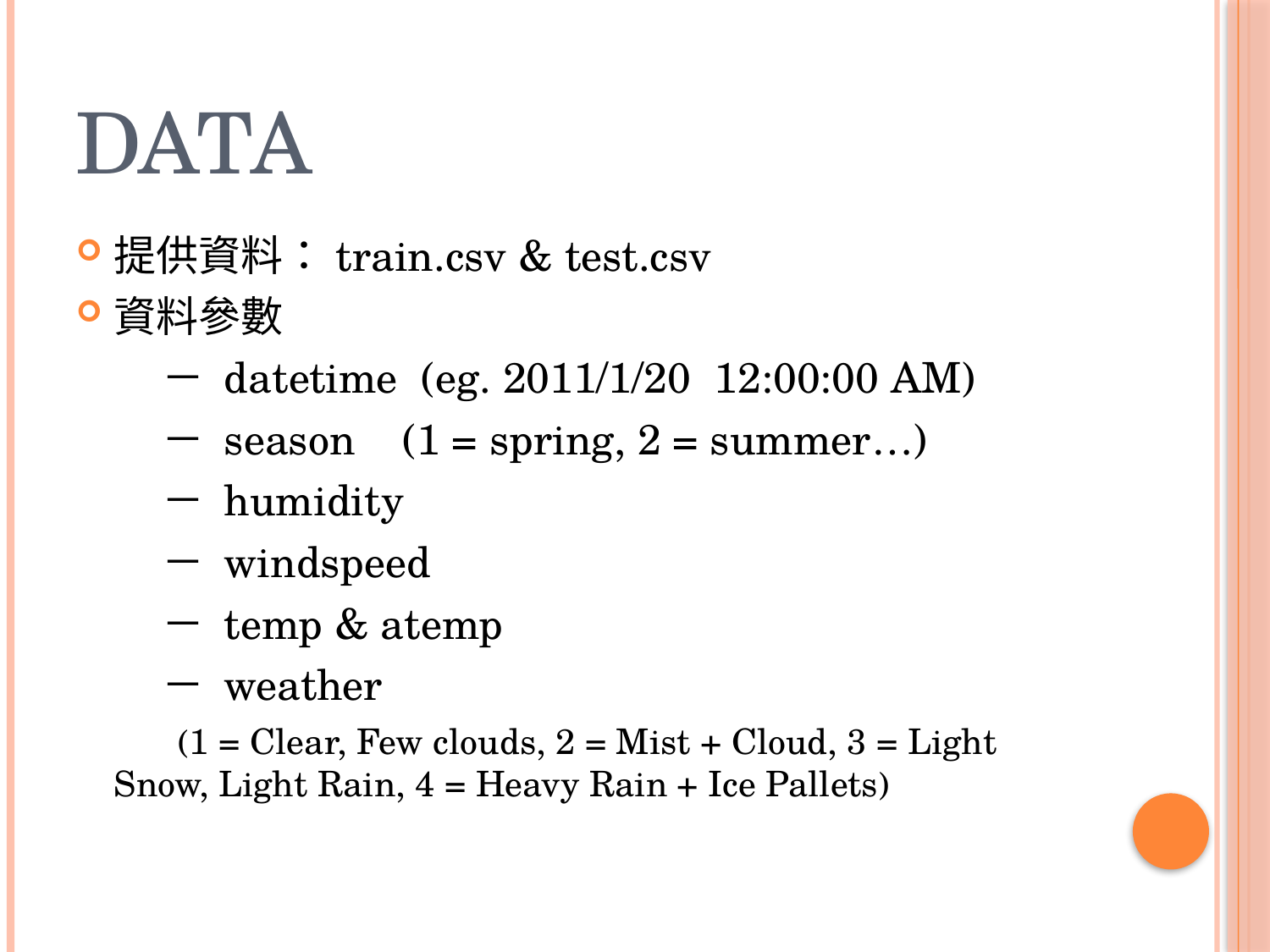

# DATA
提供資料：train.csv & test.csv
資料參數
        － datetime  (eg. 2011/1/20  12:00:00 AM)
        － season    (1 = spring, 2 = summer…)
        － humidity
        － windspeed
        － temp & atemp
        － weather
           (1 = Clear, Few clouds, 2 = Mist + Cloud, 3 = Light Snow, Light Rain, 4 = Heavy Rain + Ice Pallets)